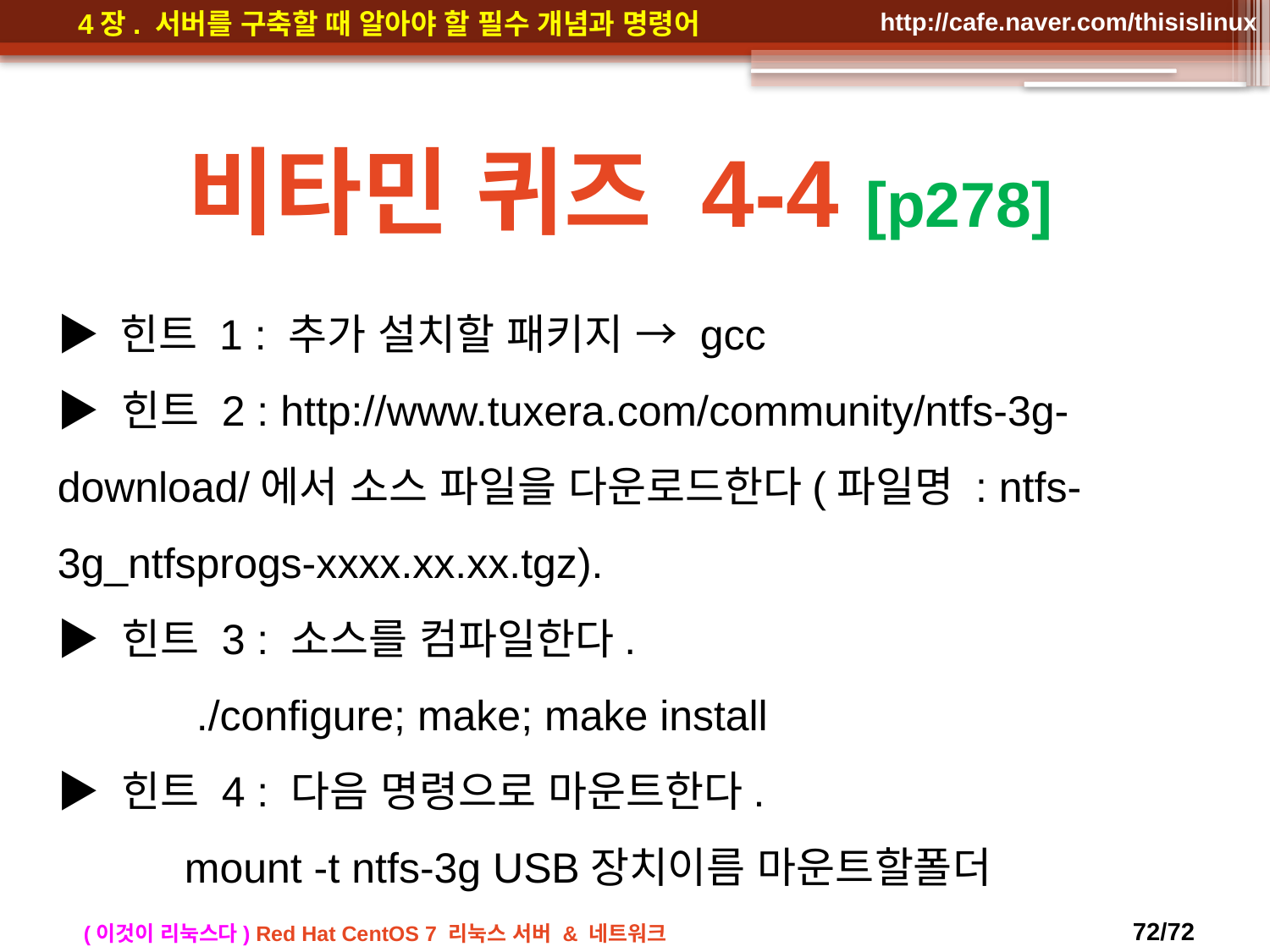

비타민 퀴즈 4-4 [p278]
▶ 힌트 1 : 추가 설치할 패키지 → gcc
▶ 힌트 2 : http://www.tuxera.com/community/ntfs-3g-download/에서 소스 파일을 다운로드한다(파일명 : ntfs-3g_ntfsprogs-xxxx.xx.xx.tgz).
▶ 힌트 3 : 소스를 컴파일한다.
	 ./configure; make; make install
▶ 힌트 4 : 다음 명령으로 마운트한다.
 	mount -t ntfs-3g USB장치이름 마운트할폴더